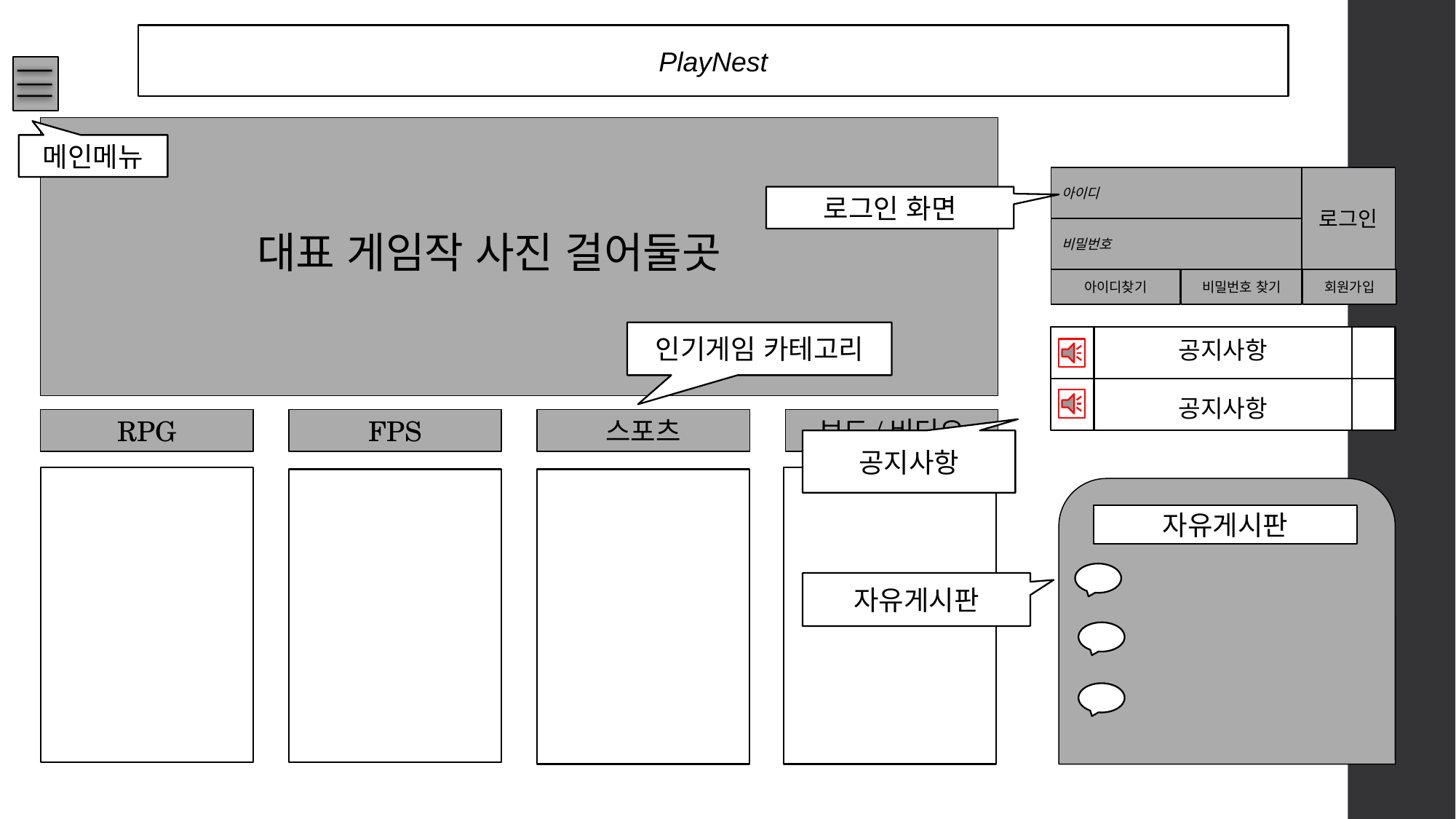

PlayNest

메인메뉴
아이디
로그인
로그인 화면
비밀번호
대표 게임작 사진 걸어둘곳
아이디찾기
비밀번호 찾기
회원가입
인기게임 카테고리
공지사항

공지사항

RPG
FPS
스포츠
보드/비디오
공지사항

자유게시판

자유게시판